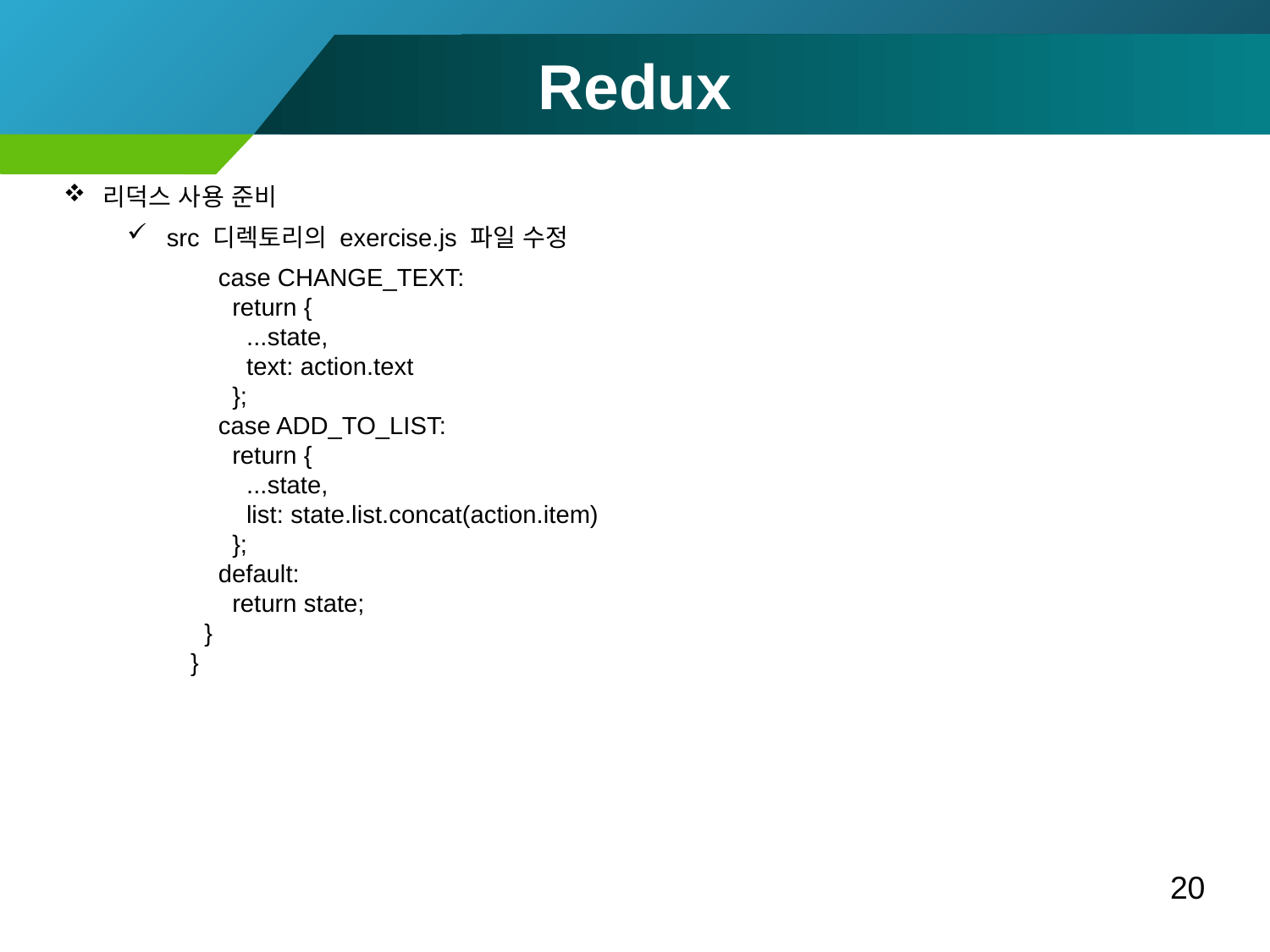

Redux
리덕스 사용 준비
src 디렉토리의 exercise.js 파일 수정
    case CHANGE_TEXT:
      return {
        ...state,
        text: action.text
      };
    case ADD_TO_LIST:
      return {
        ...state,
        list: state.list.concat(action.item)
      };
    default:
      return state;
  }
}

20